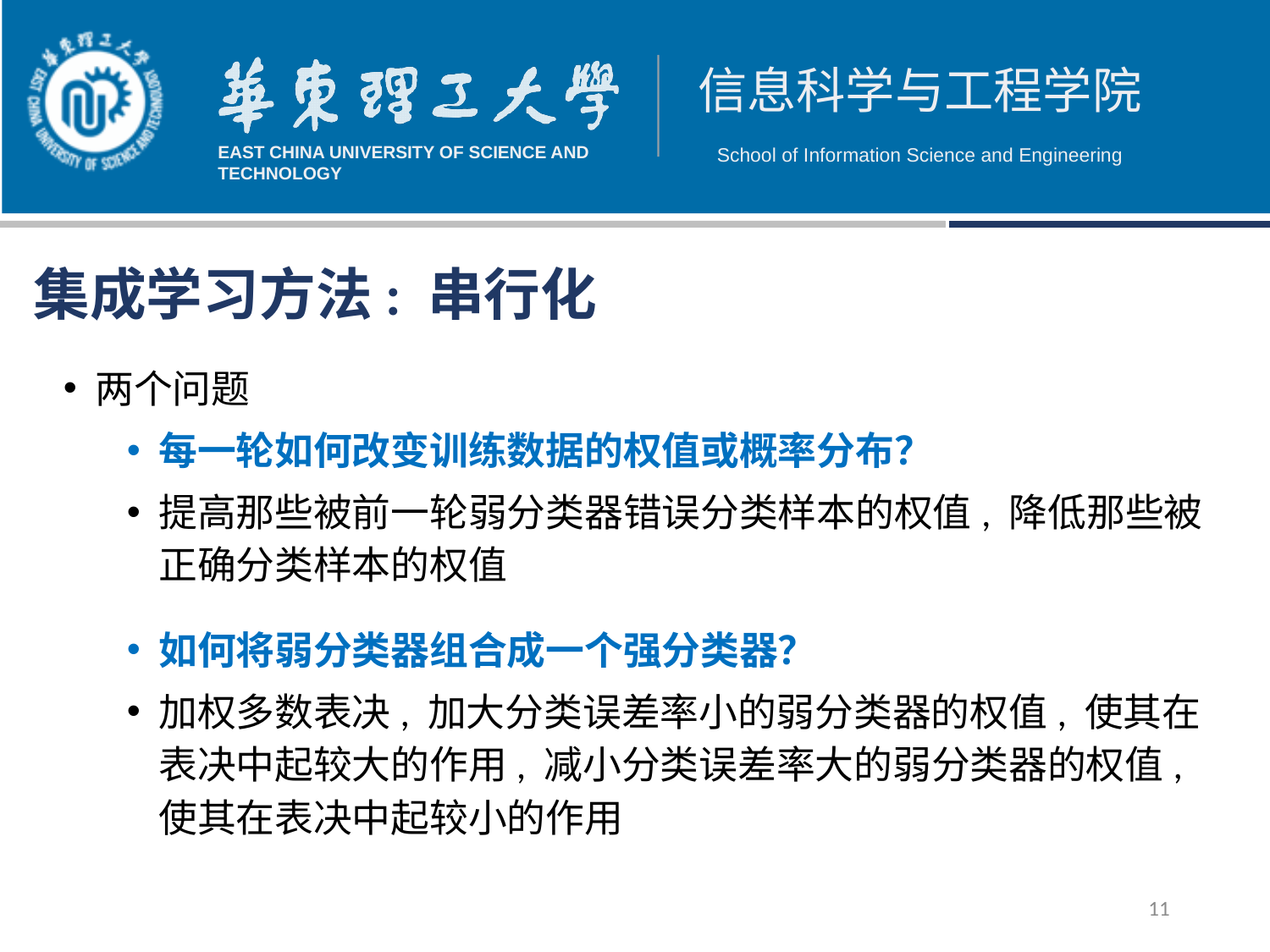

集成学习方法: 串行化
两个问题
每一轮如何改变训练数据的权值或概率分布？
提高那些被前一轮弱分类器错误分类样本的权值, 降低那些被正确分类样本的权值
如何将弱分类器组合成一个强分类器？
加权多数表决, 加大分类误差率小的弱分类器的权值, 使其在表决中起较大的作用, 减小分类误差率大的弱分类器的权值, 使其在表决中起较小的作用

11